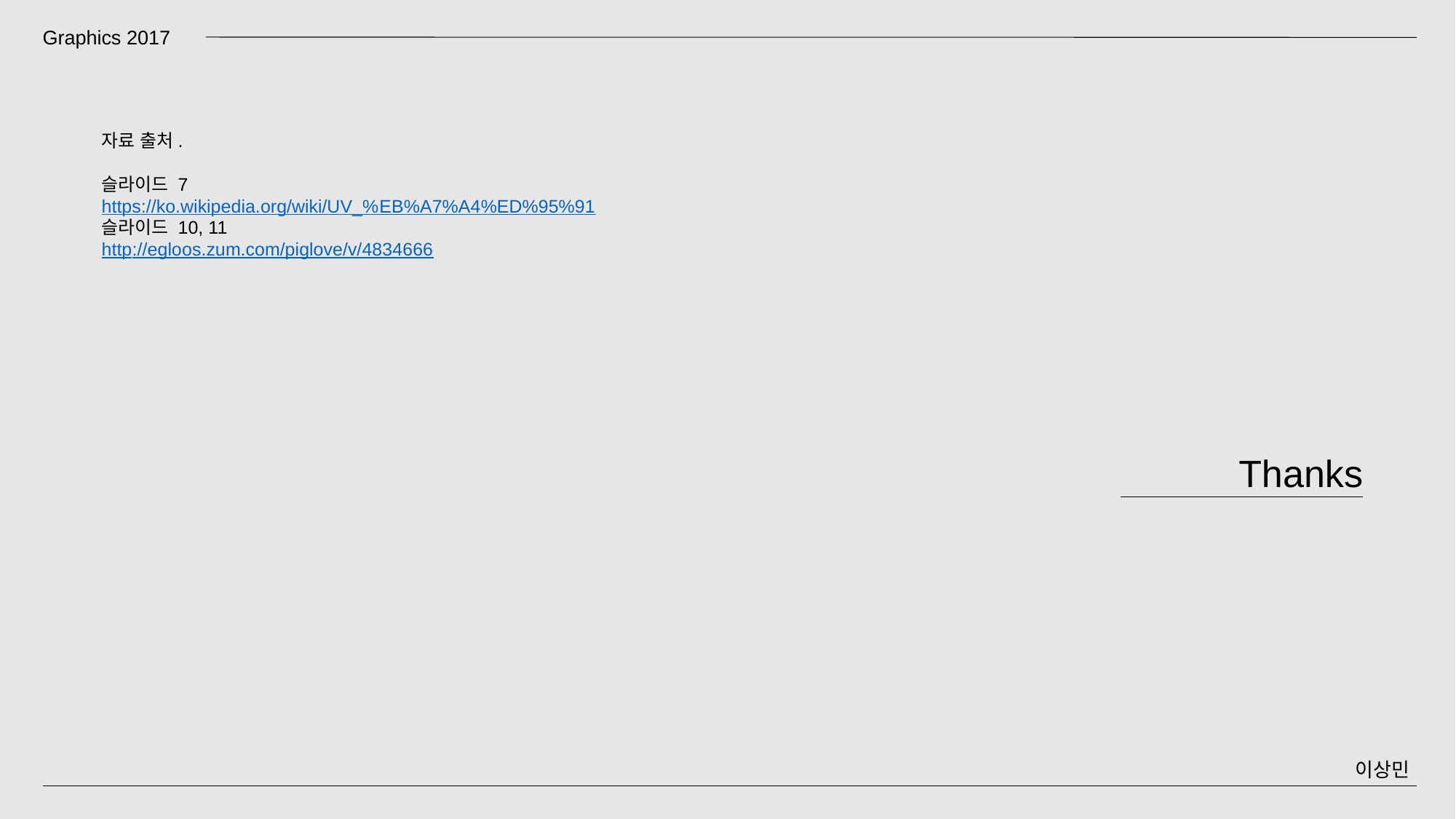

Graphics 2017
자료 출처.

슬라이드 7
https://ko.wikipedia.org/wiki/UV_%EB%A7%A4%ED%95%91
슬라이드 10, 11
http://egloos.zum.com/piglove/v/4834666
Thanks
이상민